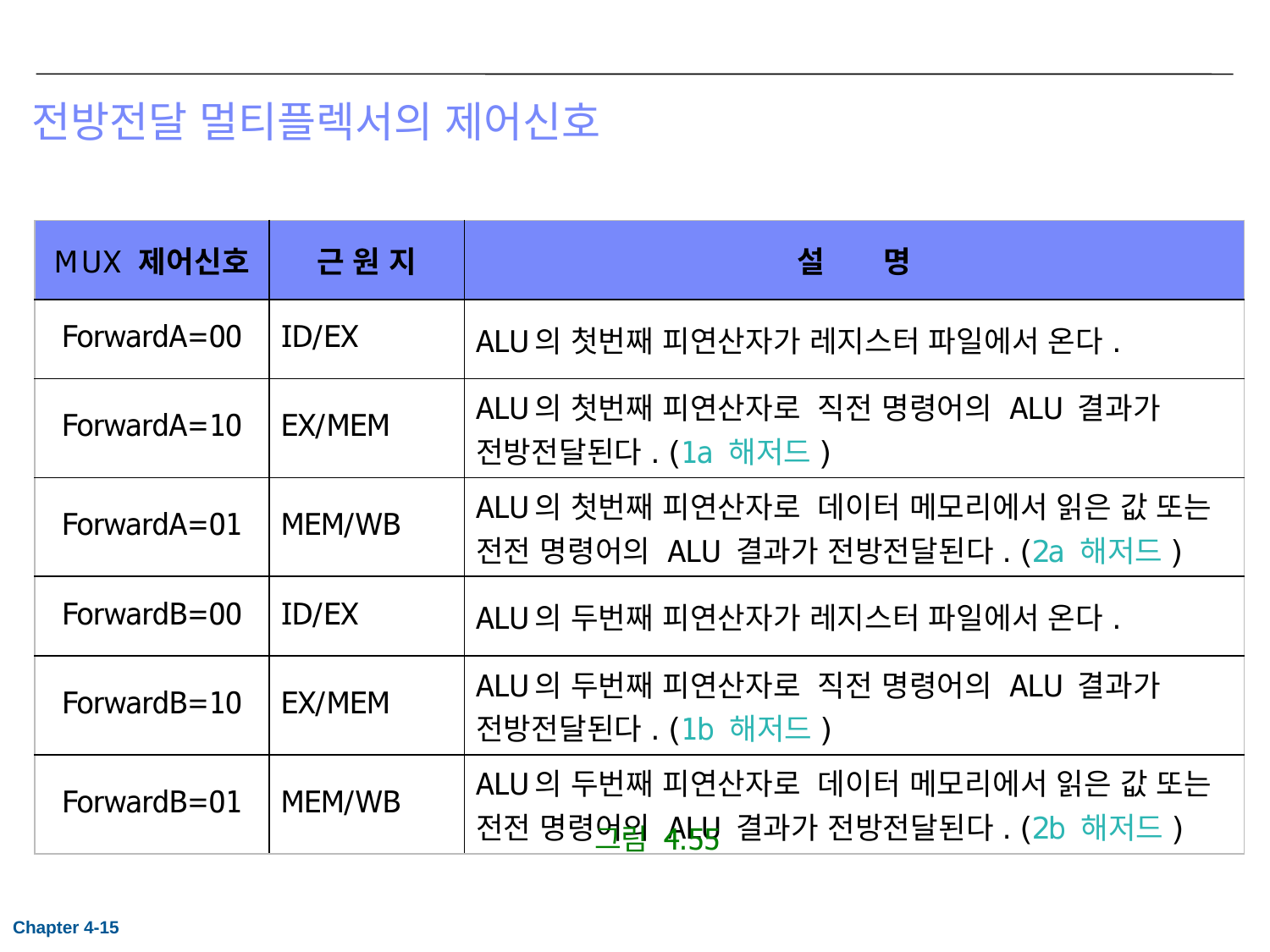

# 전방전달 멀티플렉서의 제어신호
| MUX 제어신호 | 근 원 지 | 설 명 |
| --- | --- | --- |
| ForwardA=00 | ID/EX | ALU의 첫번째 피연산자가 레지스터 파일에서 온다. |
| ForwardA=10 | EX/MEM | ALU의 첫번째 피연산자로 직전 명령어의 ALU 결과가 전방전달된다. (1a 해저드) |
| ForwardA=01 | MEM/WB | ALU의 첫번째 피연산자로 데이터 메모리에서 읽은 값 또는 전전 명령어의 ALU 결과가 전방전달된다. (2a 해저드) |
| ForwardB=00 | ID/EX | ALU의 두번째 피연산자가 레지스터 파일에서 온다. |
| ForwardB=10 | EX/MEM | ALU의 두번째 피연산자로 직전 명령어의 ALU 결과가 전방전달된다. (1b 해저드) |
| ForwardB=01 | MEM/WB | ALU의 두번째 피연산자로 데이터 메모리에서 읽은 값 또는 전전 명령어의 ALU 결과가 전방전달된다. (2b 해저드) |
그림 4.55
Chapter 4-15